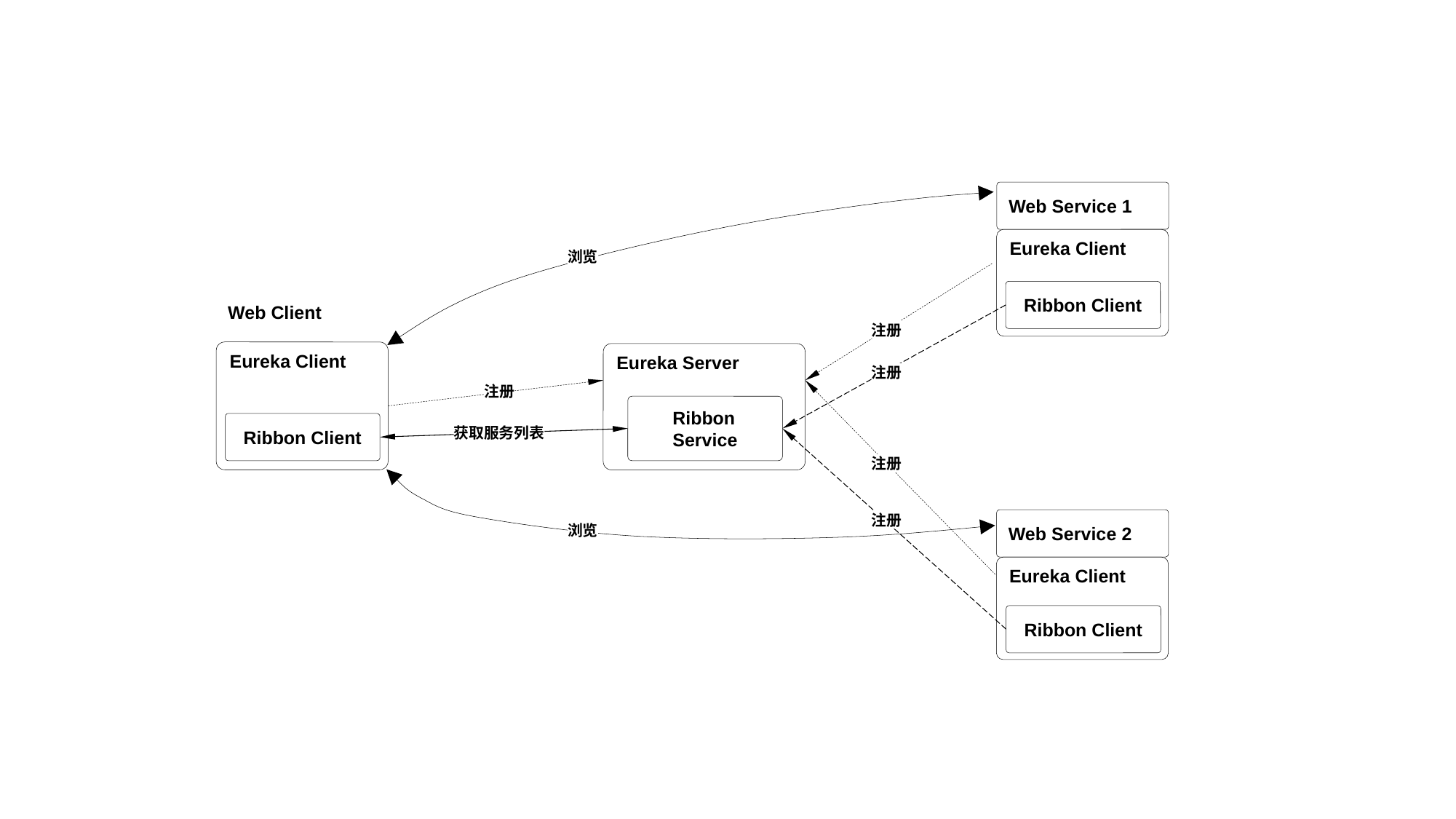

Web Service 1

Eureka Client
浏览
Ribbon Client
Web Client
注册
Eureka Client
Eureka Server
注册
注册
Ribbon Service
Ribbon Client
获取服务列表
注册

Web Service 2
注册
浏览
Eureka Client
Ribbon Client